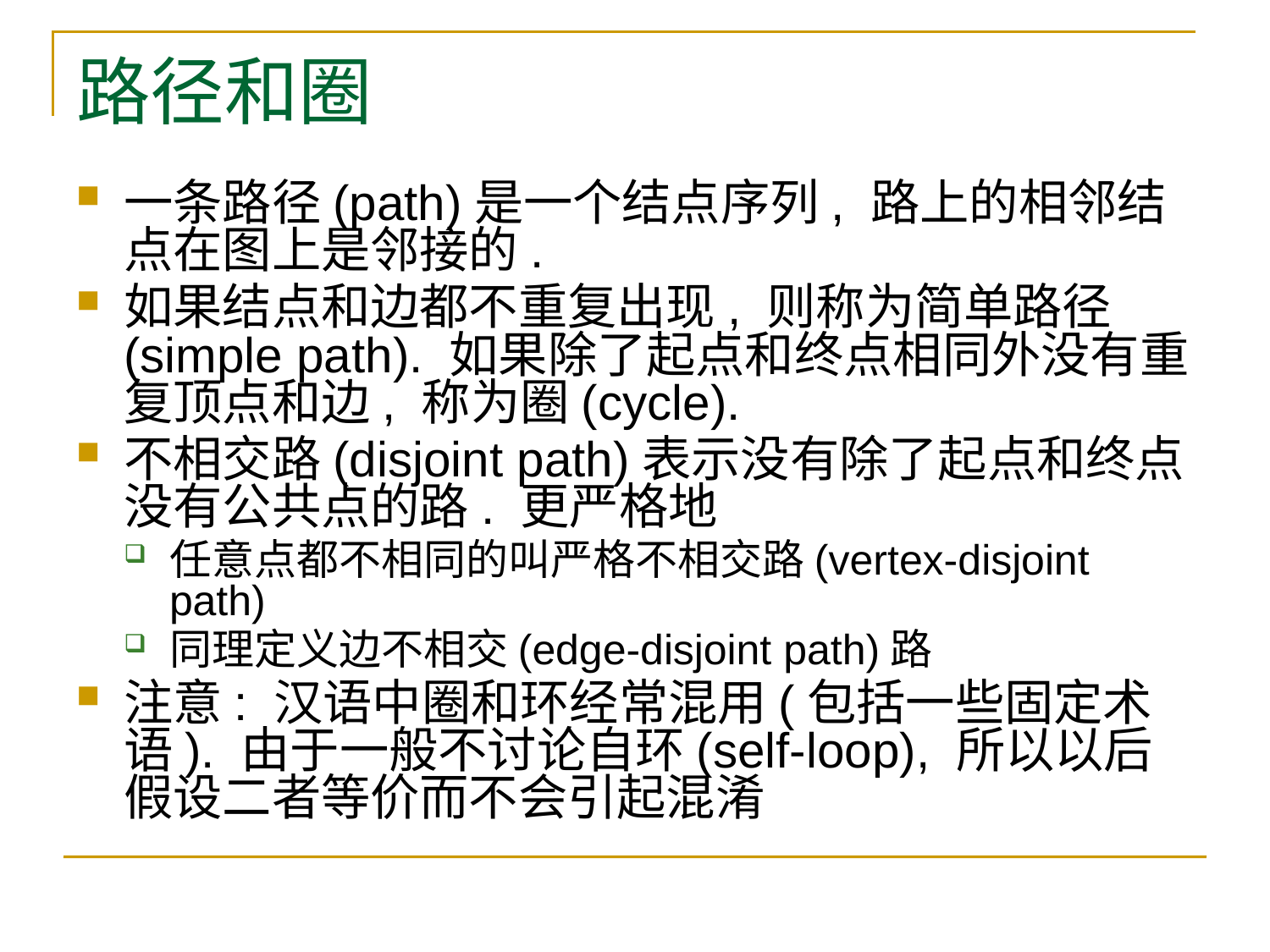

# 路径和圈
一条路径(path)是一个结点序列, 路上的相邻结点在图上是邻接的.
如果结点和边都不重复出现, 则称为简单路径(simple path). 如果除了起点和终点相同外没有重复顶点和边, 称为圈(cycle).
不相交路(disjoint path)表示没有除了起点和终点没有公共点的路. 更严格地
任意点都不相同的叫严格不相交路(vertex-disjoint path)
同理定义边不相交(edge-disjoint path)路
注意: 汉语中圈和环经常混用(包括一些固定术语). 由于一般不讨论自环(self-loop), 所以以后假设二者等价而不会引起混淆